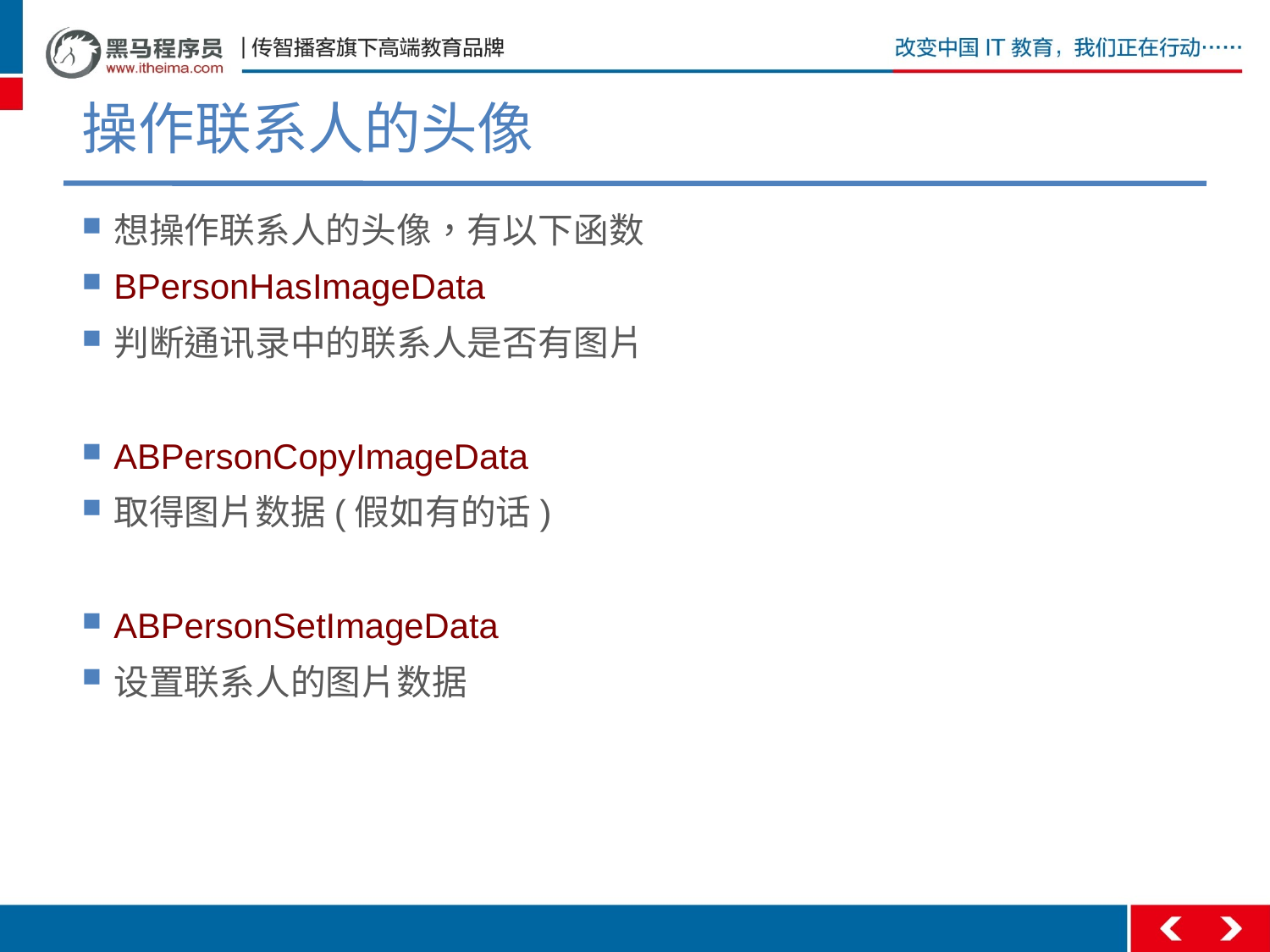

# 操作联系人的头像
想操作联系人的头像，有以下函数
BPersonHasImageData
判断通讯录中的联系人是否有图片

ABPersonCopyImageData
取得图片数据(假如有的话)

ABPersonSetImageData
设置联系人的图片数据